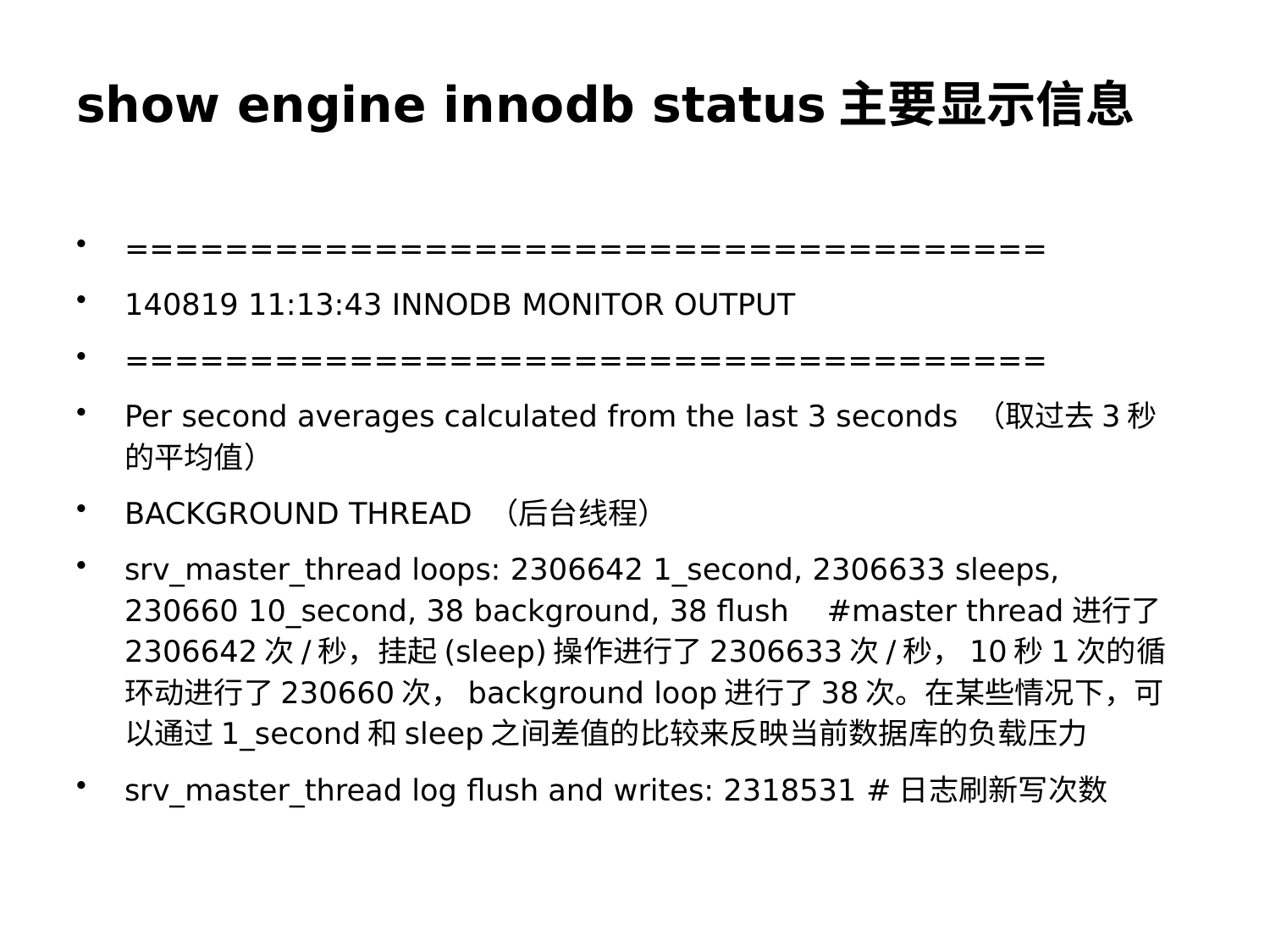

# show engine innodb status主要显示信息
=====================================
140819 11:13:43 INNODB MONITOR OUTPUT
=====================================
Per second averages calculated from the last 3 seconds （取过去3秒的平均值）
BACKGROUND THREAD （后台线程）
srv_master_thread loops: 2306642 1_second, 2306633 sleeps, 230660 10_second, 38 background, 38 flush    #master thread进行了2306642次/秒，挂起(sleep)操作进行了2306633次/秒，10秒1次的循环动进行了230660次，background loop进行了38次。在某些情况下，可以通过1_second和sleep之间差值的比较来反映当前数据库的负载压力
srv_master_thread log flush and writes: 2318531 #日志刷新写次数